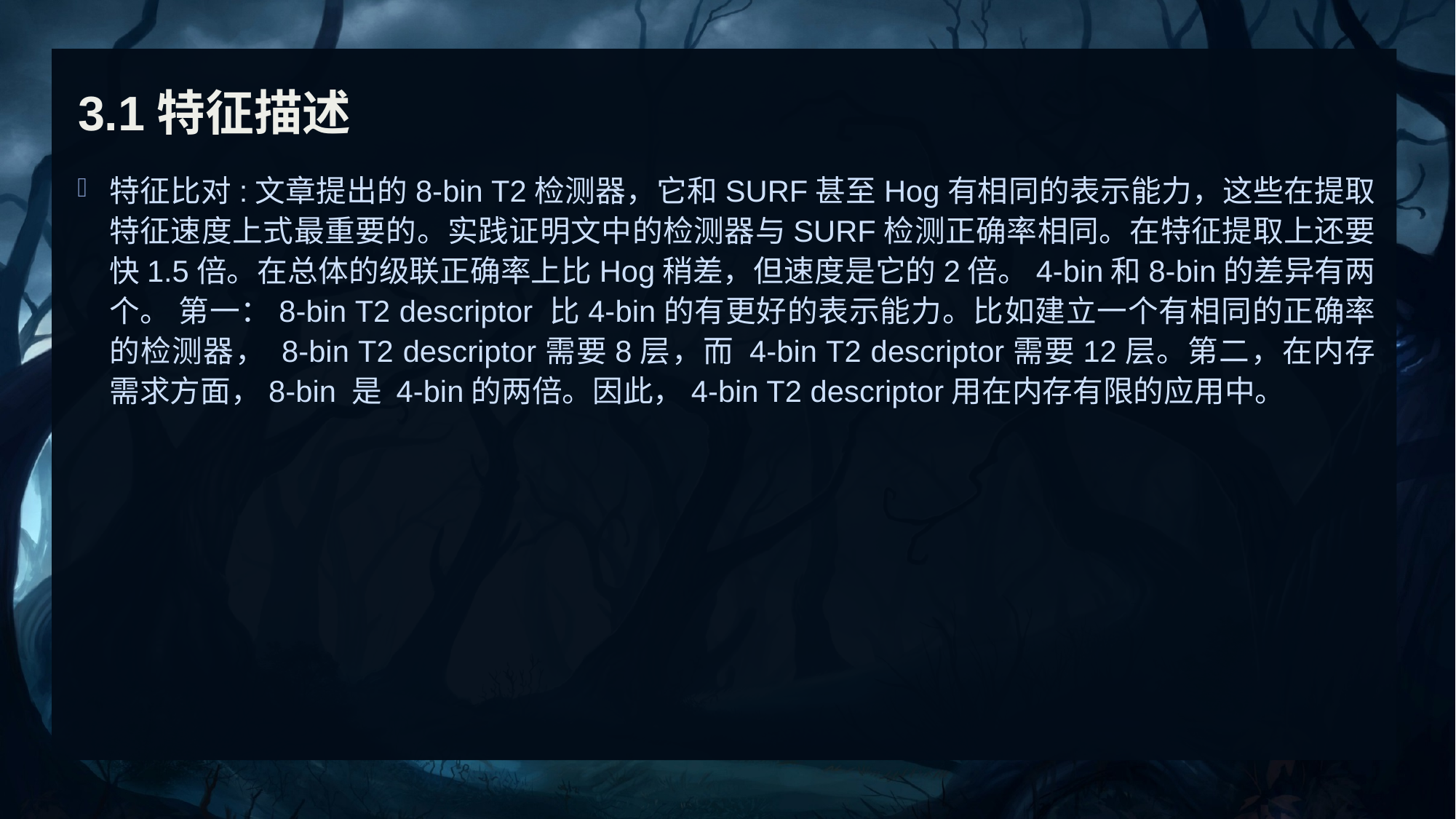

# 3.1特征描述
特征比对:文章提出的8-bin T2检测器，它和SURF甚至Hog有相同的表示能力，这些在提取特征速度上式最重要的。实践证明文中的检测器与SURF检测正确率相同。在特征提取上还要快1.5倍。在总体的级联正确率上比Hog稍差，但速度是它的2倍。4-bin和8-bin的差异有两个。 第一：8-bin T2 descriptor 比4-bin的有更好的表示能力。比如建立一个有相同的正确率的检测器， 8-bin T2 descriptor需要8层，而 4-bin T2 descriptor需要12层。第二，在内存需求方面，8-bin 是 4-bin的两倍。因此，4-bin T2 descriptor用在内存有限的应用中。